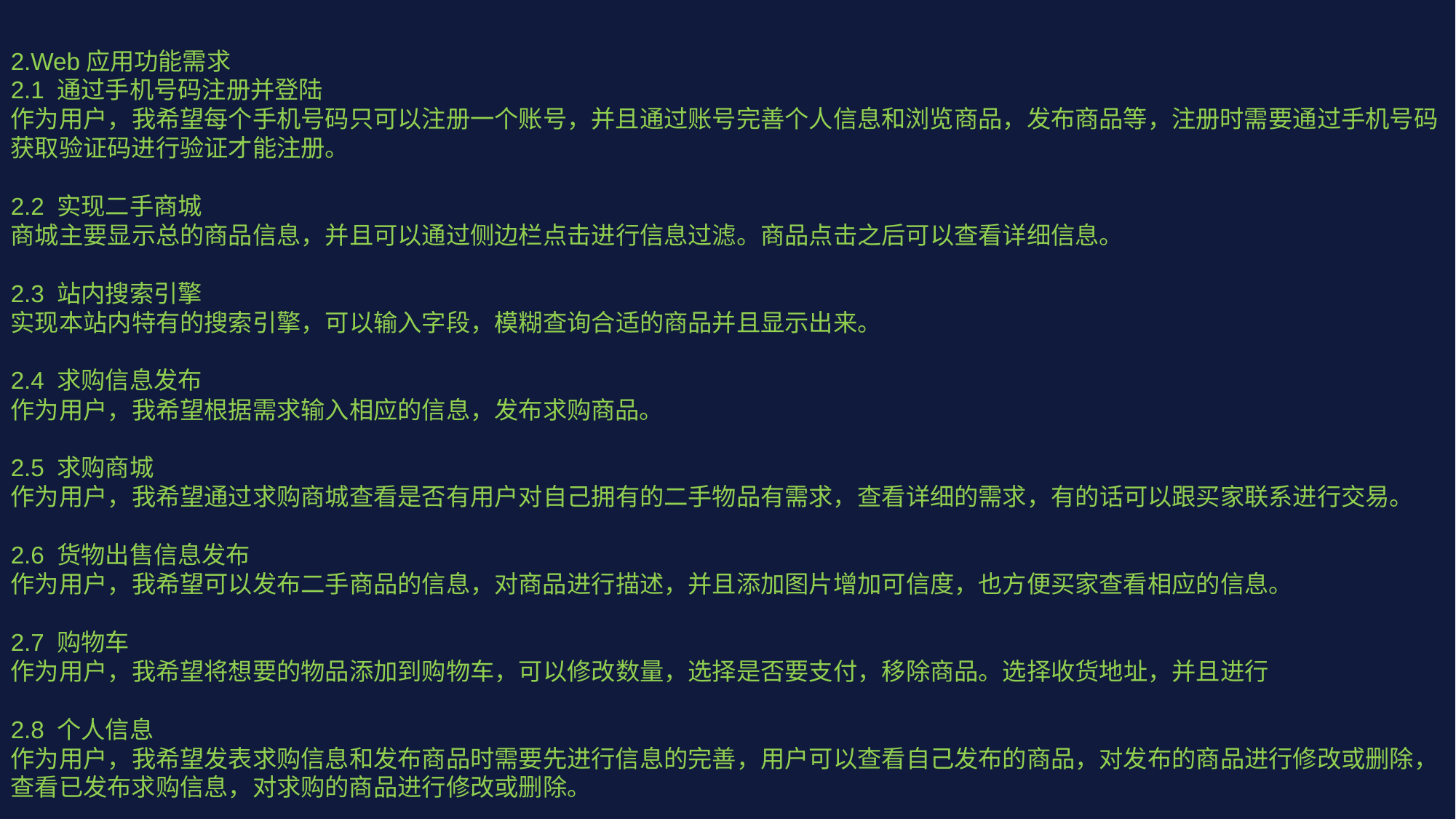

2.Web应用功能需求
2.1 通过手机号码注册并登陆
作为用户，我希望每个手机号码只可以注册一个账号，并且通过账号完善个人信息和浏览商品，发布商品等，注册时需要通过手机号码获取验证码进行验证才能注册。

2.2 实现二手商城
商城主要显示总的商品信息，并且可以通过侧边栏点击进行信息过滤。商品点击之后可以查看详细信息。

2.3 站内搜索引擎
实现本站内特有的搜索引擎，可以输入字段，模糊查询合适的商品并且显示出来。

2.4 求购信息发布
作为用户，我希望根据需求输入相应的信息，发布求购商品。

2.5 求购商城
作为用户，我希望通过求购商城查看是否有用户对自己拥有的二手物品有需求，查看详细的需求，有的话可以跟买家联系进行交易。

2.6 货物出售信息发布
作为用户，我希望可以发布二手商品的信息，对商品进行描述，并且添加图片增加可信度，也方便买家查看相应的信息。

2.7 购物车
作为用户，我希望将想要的物品添加到购物车，可以修改数量，选择是否要支付，移除商品。选择收货地址，并且进行

2.8 个人信息
作为用户，我希望发表求购信息和发布商品时需要先进行信息的完善，用户可以查看自己发布的商品，对发布的商品进行修改或删除，查看已发布求购信息，对求购的商品进行修改或删除。